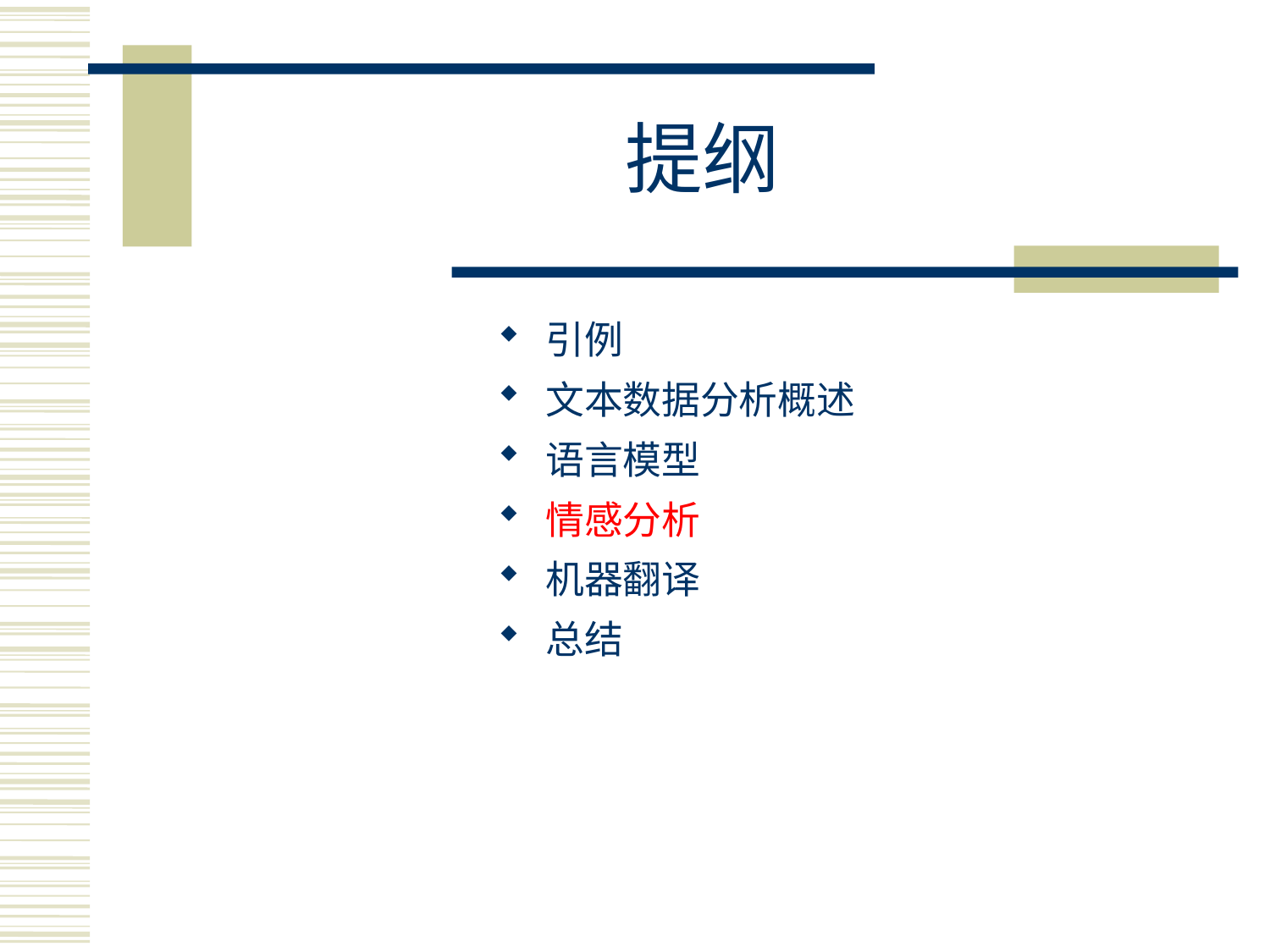

# 提纲
引例
文本数据分析概述
语言模型
情感分析
机器翻译
总结